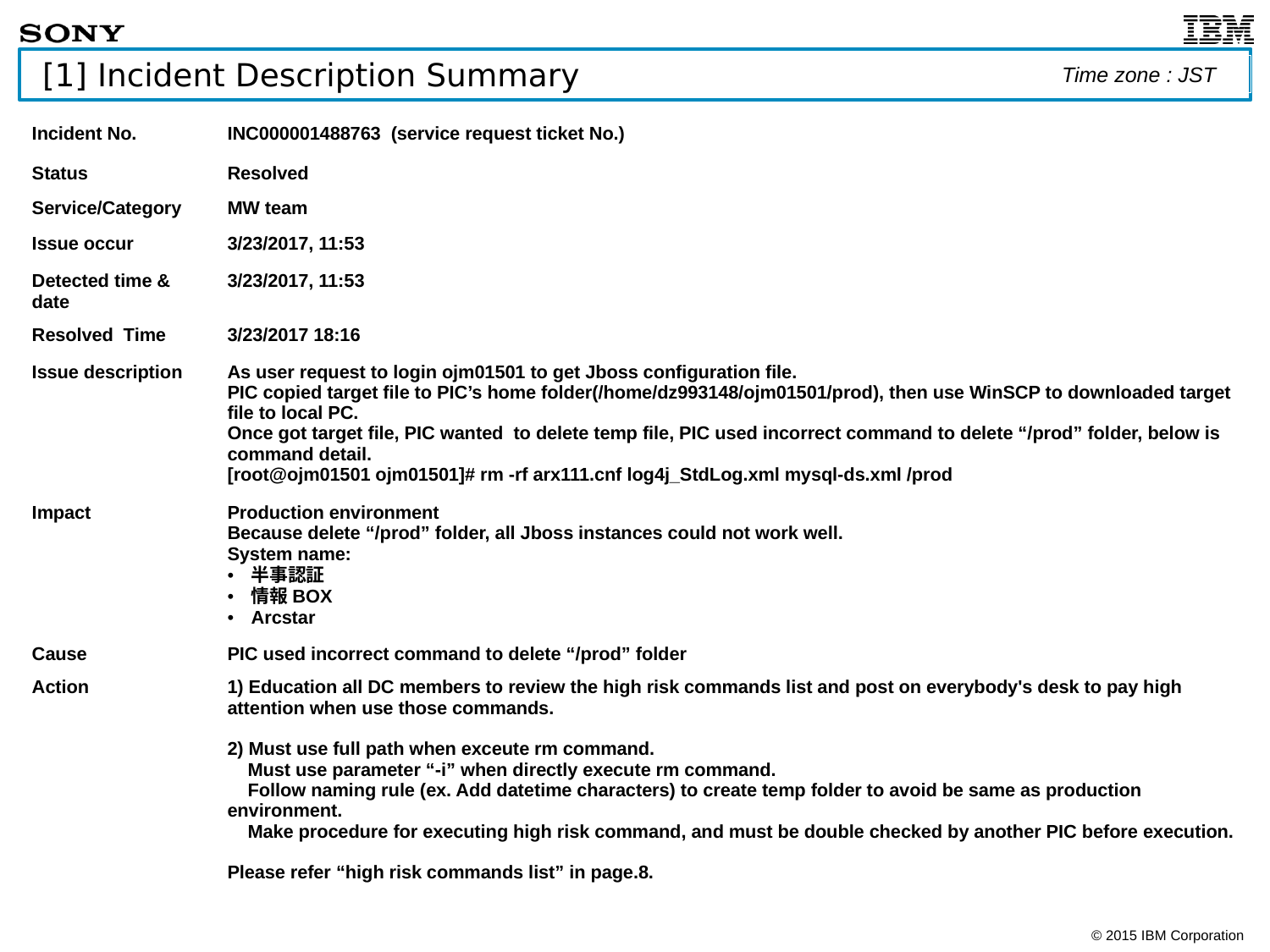

[1] Incident Description Summary
Time zone : JST
| Incident No. | INC000001488763 (service request ticket No.) |
| --- | --- |
| Status | Resolved |
| Service/Category | MW team |
| Issue occur | 3/23/2017, 11:53 |
| Detected time & date | 3/23/2017, 11:53 |
| Resolved Time | 3/23/2017 18:16 |
| Issue description | As user request to login ojm01501 to get Jboss configuration file. PIC copied target file to PIC’s home folder(/home/dz993148/ojm01501/prod), then use WinSCP to downloaded target file to local PC. Once got target file, PIC wanted to delete temp file, PIC used incorrect command to delete “/prod” folder, below is command detail. [root@ojm01501 ojm01501]# rm -rf arx111.cnf log4j\_StdLog.xml mysql-ds.xml /prod |
| Impact | Production environment Because delete “/prod” folder, all Jboss instances could not work well. System name: 半事認証 情報BOX Arcstar |
| Cause | PIC used incorrect command to delete “/prod” folder |
| Action | 1) Education all DC members to review the high risk commands list and post on everybody's desk to pay high attention when use those commands. 2) Must use full path when exceute rm command. Must use parameter “-i” when directly execute rm command. Follow naming rule (ex. Add datetime characters) to create temp folder to avoid be same as production environment. Make procedure for executing high risk command, and must be double checked by another PIC before execution. Please refer “high risk commands list” in page.8. |